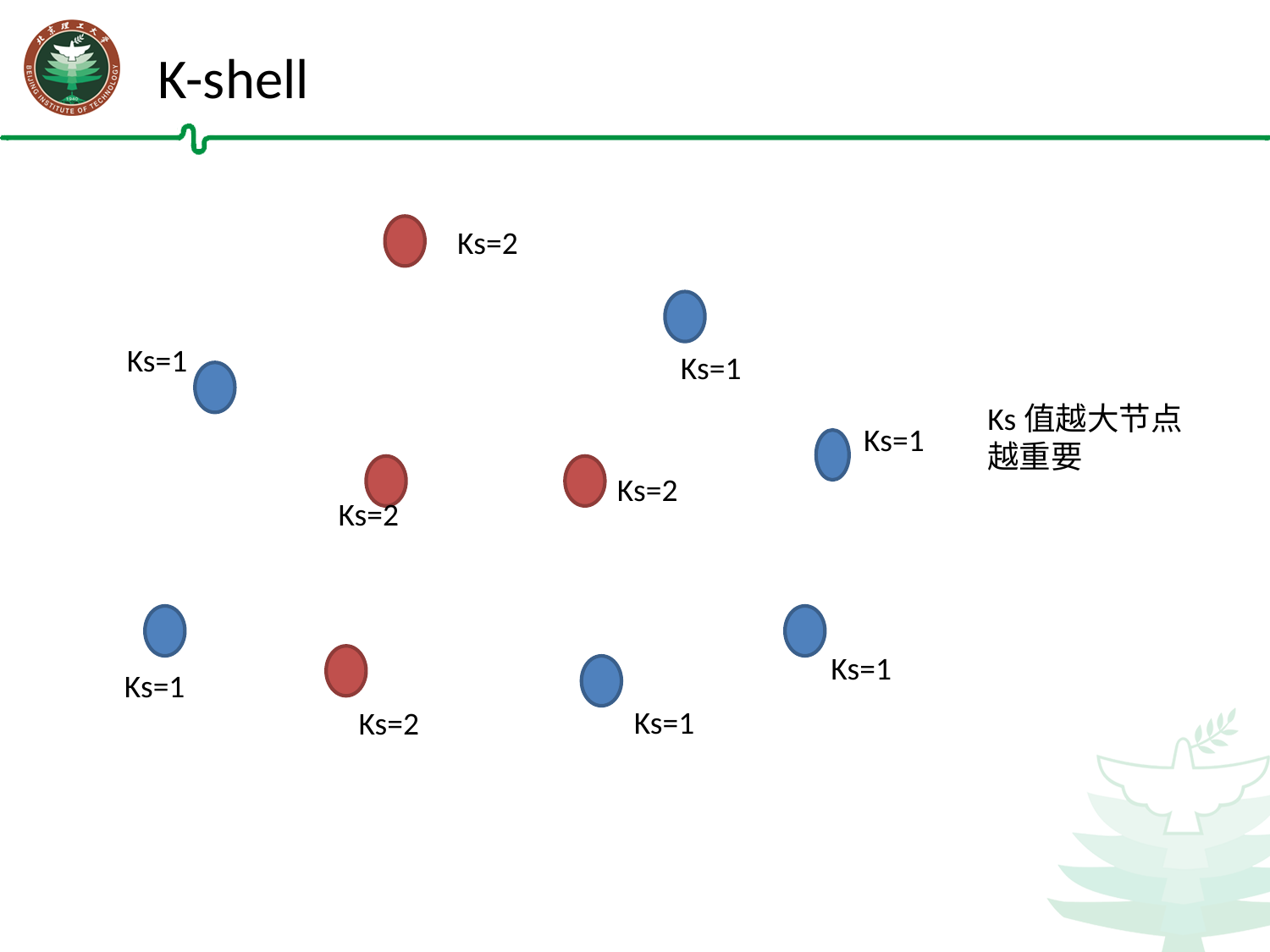

K-shell

Ks=2

Ks=1
Ks=1

Ks值越大节点越重要
Ks=1

Ks=2
Ks=2

Ks=1

Ks=1
Ks=1
Ks=2